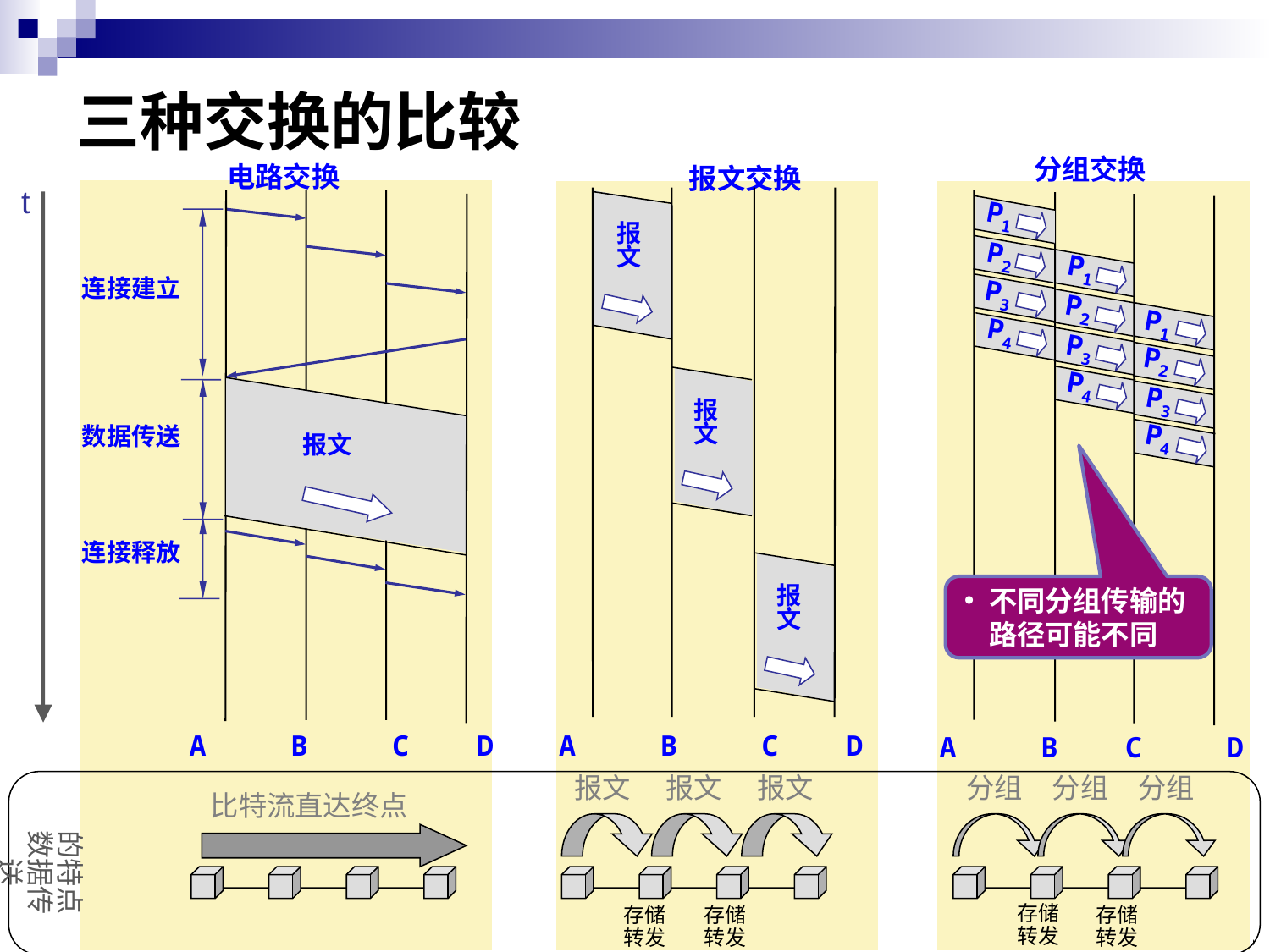

# 三种交换的比较
分组交换
电路交换
报文交换
t

P1

报
文

连接建立

P2

P1

P3

P2

P1

P4

P3

P2

P4

报
文

P3

报文

数据传送

P4

连接释放

报
文

不同分组传输的路径可能不同

A     B     C    D
A     B     C    D
A     B    C     D
报文
报文
报文
分组
分组
分组

比特流直达终点
的特点
数据传送

存储
转发
存储
转发
存储
转发
存储
转发
16